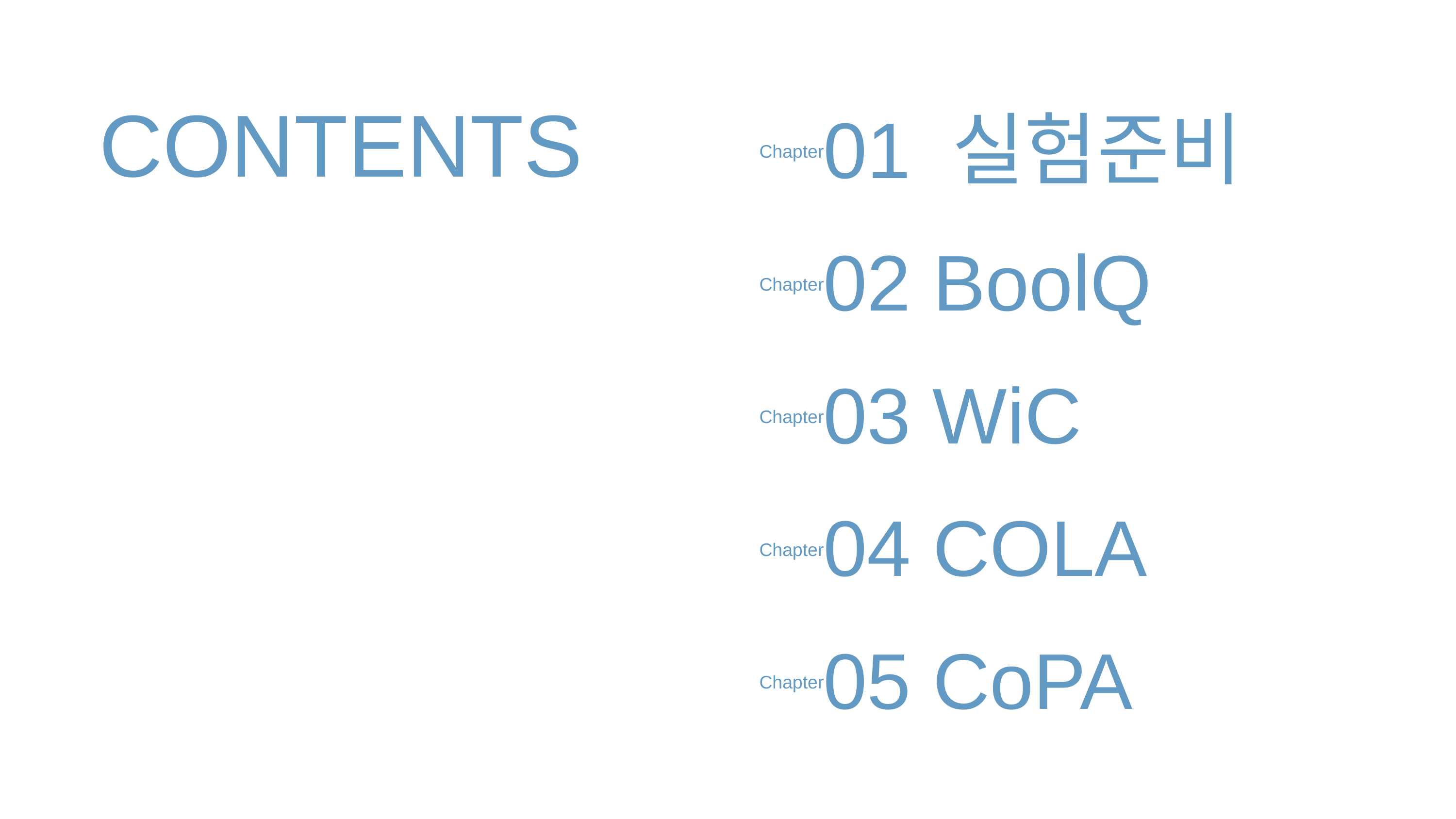

CONTENTS
01 실험준비
Chapter
02 BoolQ
Chapter
03 WiC
Chapter
04 COLA
Chapter
05 CoPA
Chapter